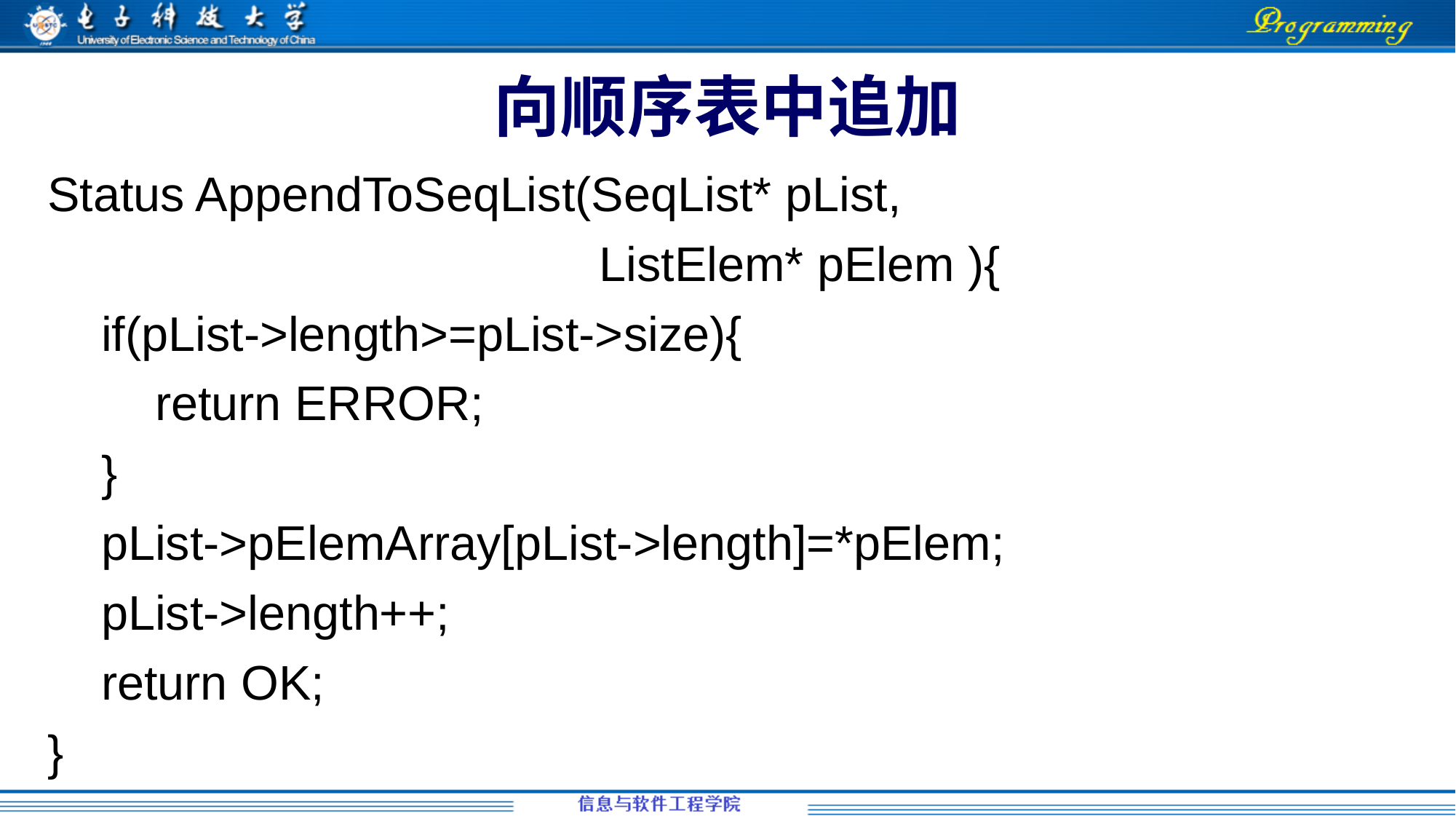

# 向顺序表中追加
Status AppendToSeqList(SeqList* pList,
                                         ListElem* pElem ){
    if(pList->length>=pList->size){
        return ERROR;
    }
    pList->pElemArray[pList->length]=*pElem;
    pList->length++;
    return OK;
}